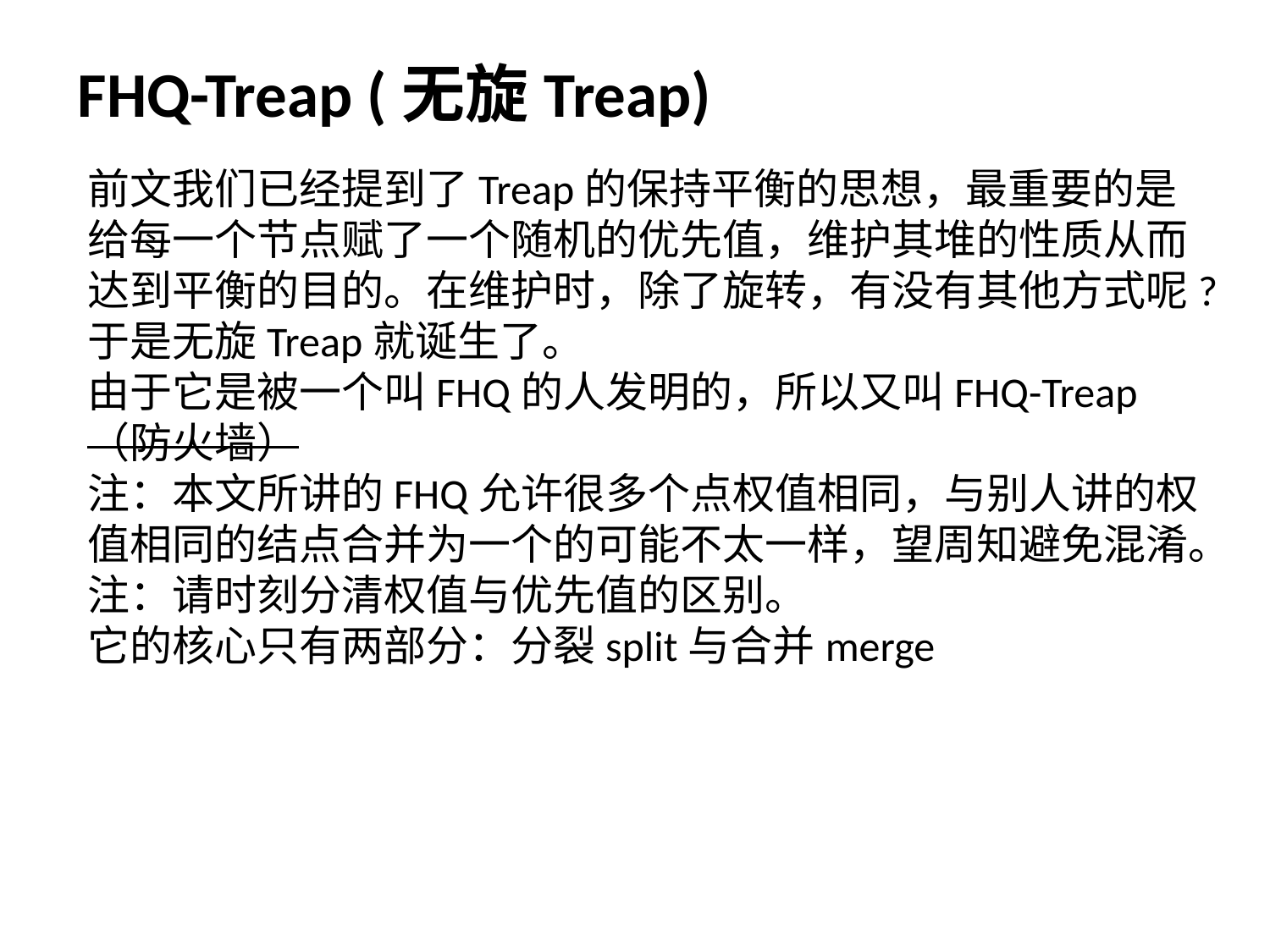

# FHQ-Treap (无旋Treap)
前文我们已经提到了Treap的保持平衡的思想，最重要的是给每一个节点赋了一个随机的优先值，维护其堆的性质从而达到平衡的目的。在维护时，除了旋转，有没有其他方式呢?
于是无旋Treap就诞生了。
由于它是被一个叫FHQ的人发明的，所以又叫FHQ-Treap（防火墙）
注：本文所讲的FHQ允许很多个点权值相同，与别人讲的权值相同的结点合并为一个的可能不太一样，望周知避免混淆。
注：请时刻分清权值与优先值的区别。
它的核心只有两部分：分裂split与合并merge